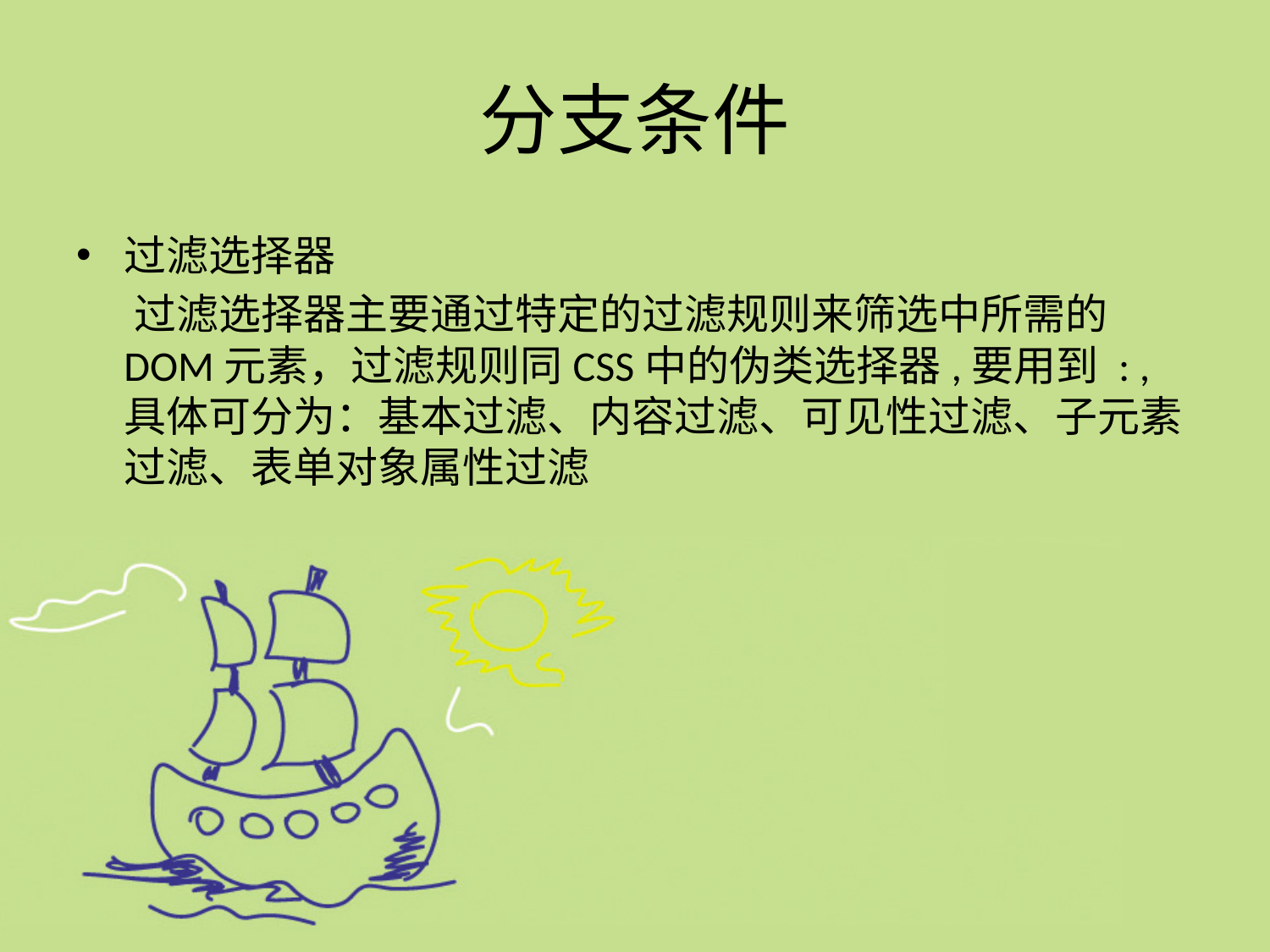

# 分支条件
过滤选择器
     过滤选择器主要通过特定的过滤规则来筛选中所需的DOM元素，过滤规则同CSS中的伪类选择器,要用到 : ,具体可分为：基本过滤、内容过滤、可见性过滤、子元素过滤、表单对象属性过滤